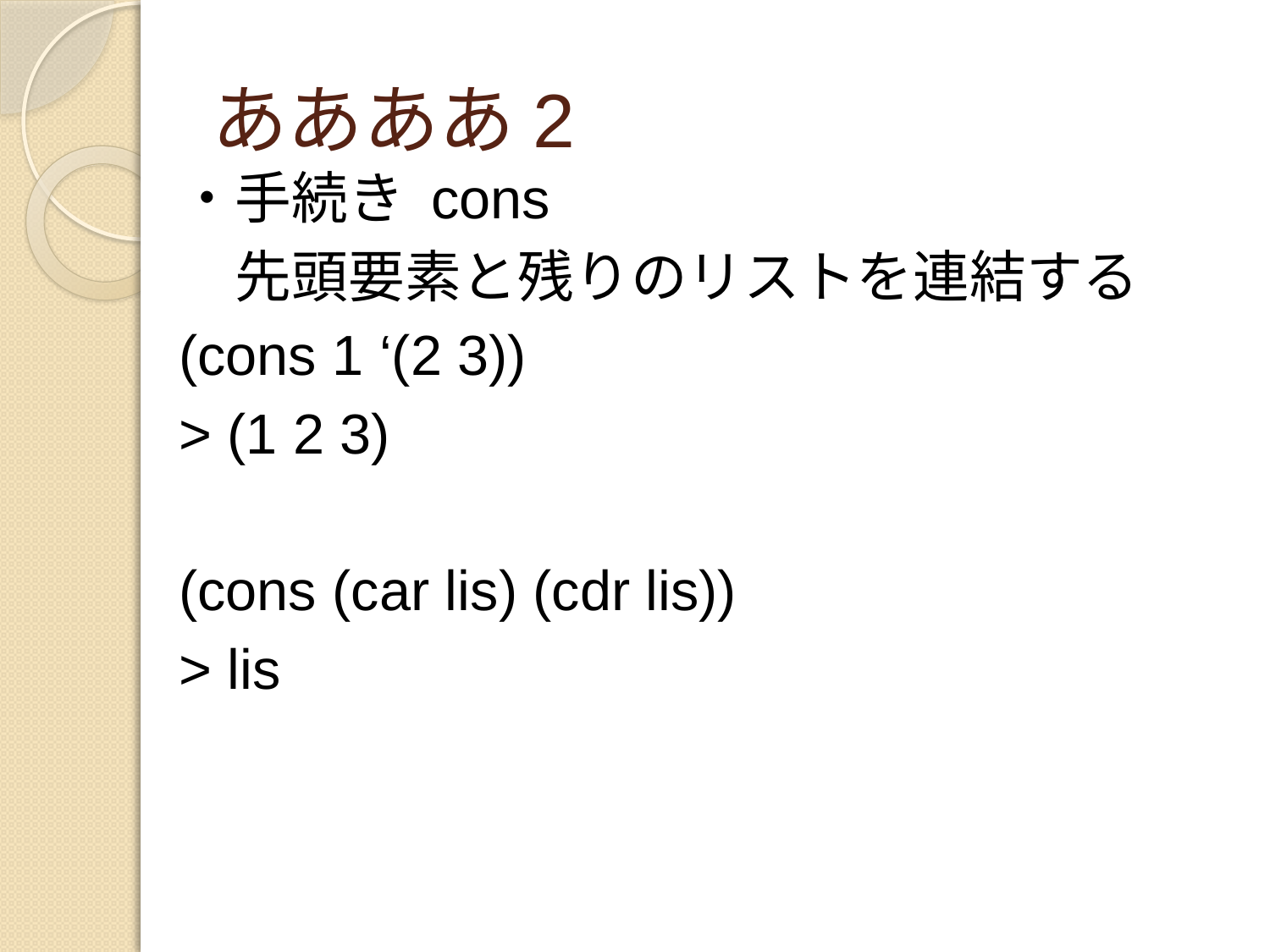

# ああああ2
・手続き cons
　先頭要素と残りのリストを連結する
(cons 1 ‘(2 3))
> (1 2 3)

(cons (car lis) (cdr lis))
> lis